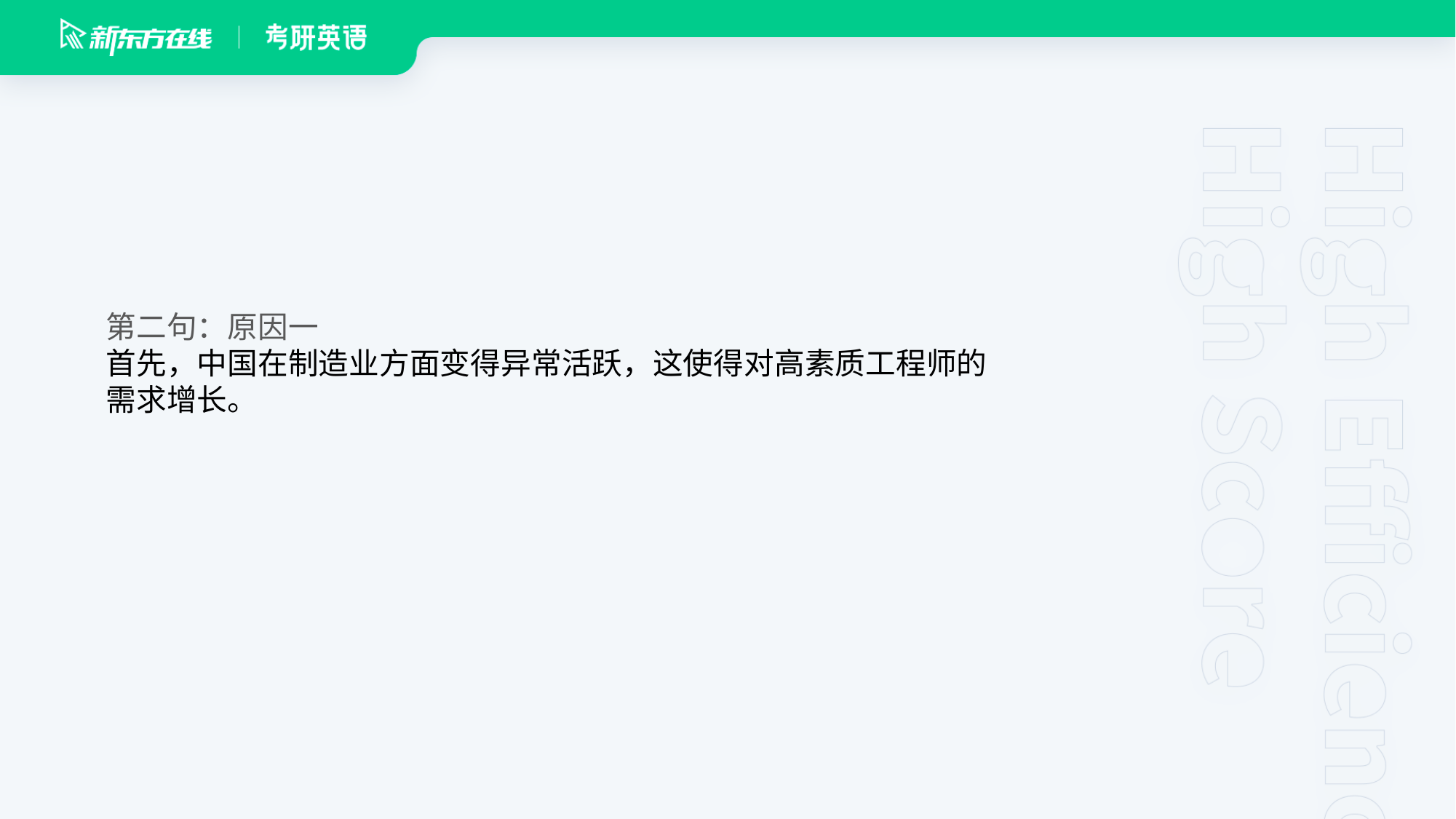

第二句：原因一
首先，中国在制造业方面变得异常活跃，这使得对高素质工程师的需求增长。